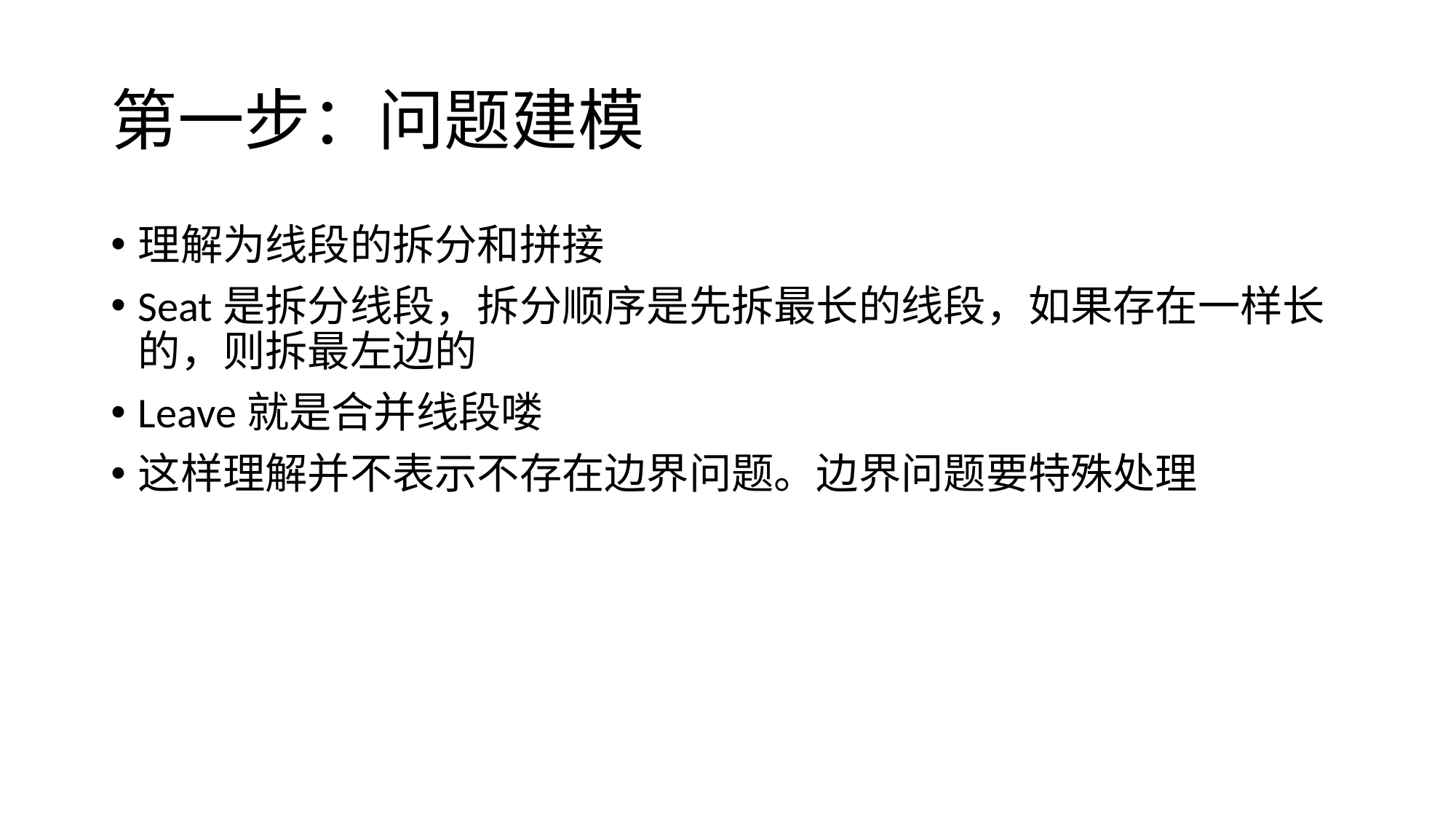

# 第一步：问题建模
理解为线段的拆分和拼接
Seat是拆分线段，拆分顺序是先拆最长的线段，如果存在一样长的，则拆最左边的
Leave就是合并线段喽
这样理解并不表示不存在边界问题。边界问题要特殊处理